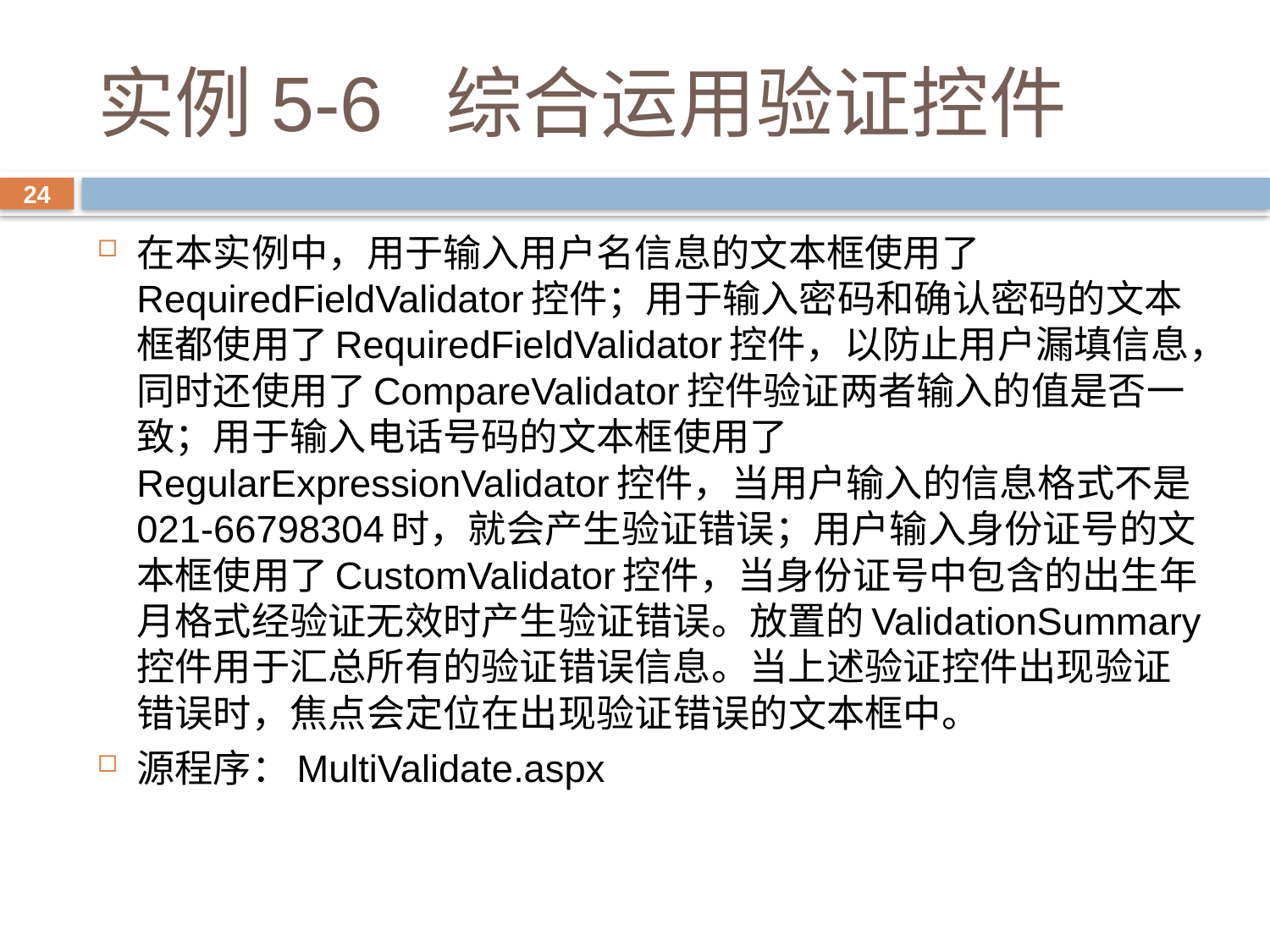

# 实例5-6  综合运用验证控件
24
在本实例中，用于输入用户名信息的文本框使用了RequiredFieldValidator控件；用于输入密码和确认密码的文本框都使用了RequiredFieldValidator控件，以防止用户漏填信息，同时还使用了CompareValidator控件验证两者输入的值是否一致；用于输入电话号码的文本框使用了RegularExpressionValidator控件，当用户输入的信息格式不是021-66798304时，就会产生验证错误；用户输入身份证号的文本框使用了CustomValidator控件，当身份证号中包含的出生年月格式经验证无效时产生验证错误。放置的ValidationSummary控件用于汇总所有的验证错误信息。当上述验证控件出现验证错误时，焦点会定位在出现验证错误的文本框中。
源程序：MultiValidate.aspx